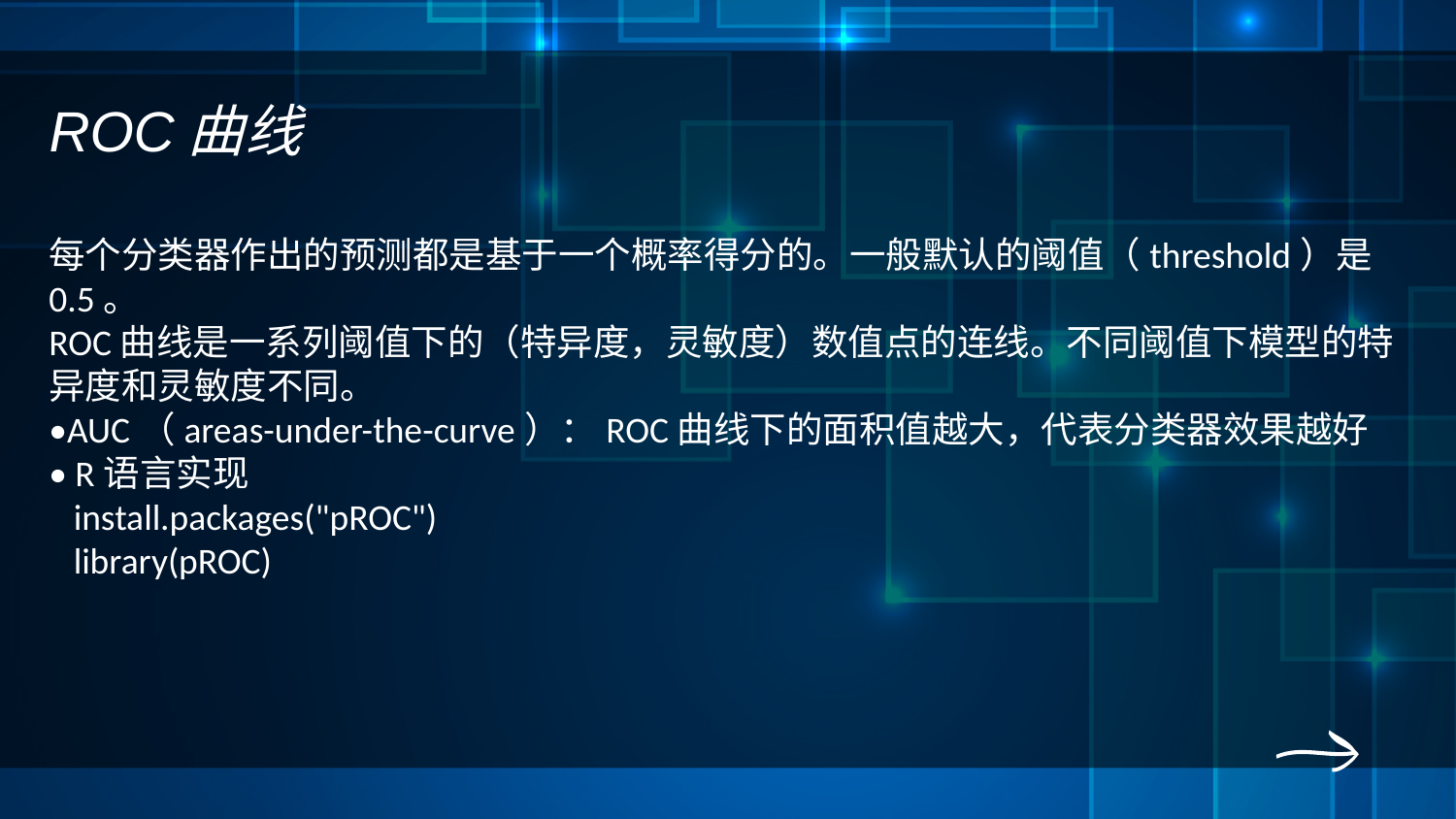

ROC曲线
每个分类器作出的预测都是基于一个概率得分的。一般默认的阈值（threshold）是0.5。
ROC曲线是一系列阈值下的（特异度，灵敏度）数值点的连线。不同阈值下模型的特异度和灵敏度不同。
•AUC（areas-under-the-curve）：ROC曲线下的面积值越大，代表分类器效果越好
• R语言实现
   install.packages("pROC")
   library(pROC)